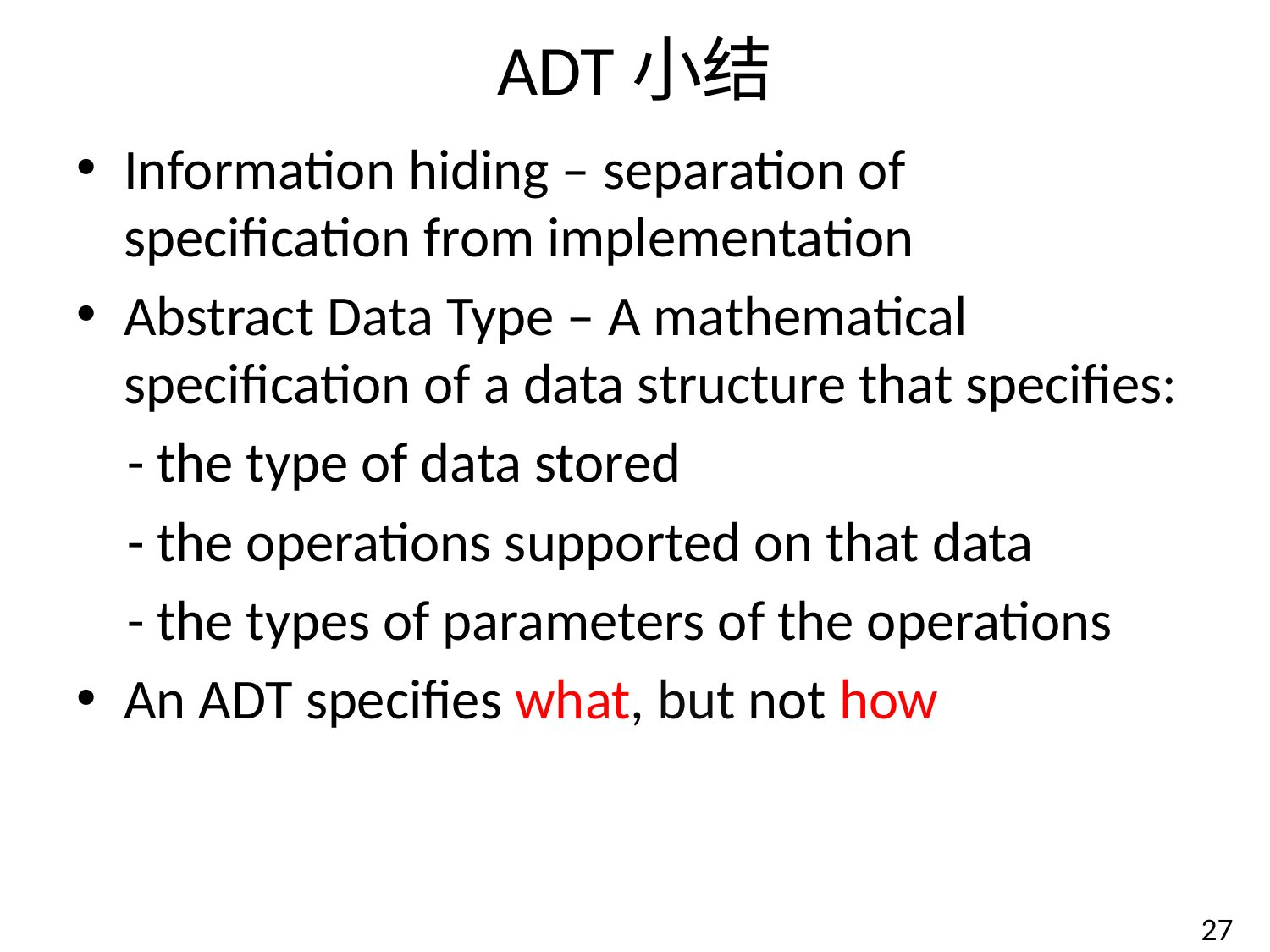

# ADT小结
Information hiding – separation of specification from implementation
Abstract Data Type – A mathematical specification of a data structure that specifies:
    - the type of data stored
    - the operations supported on that data
    - the types of parameters of the operations
An ADT specifies what, but not how
27